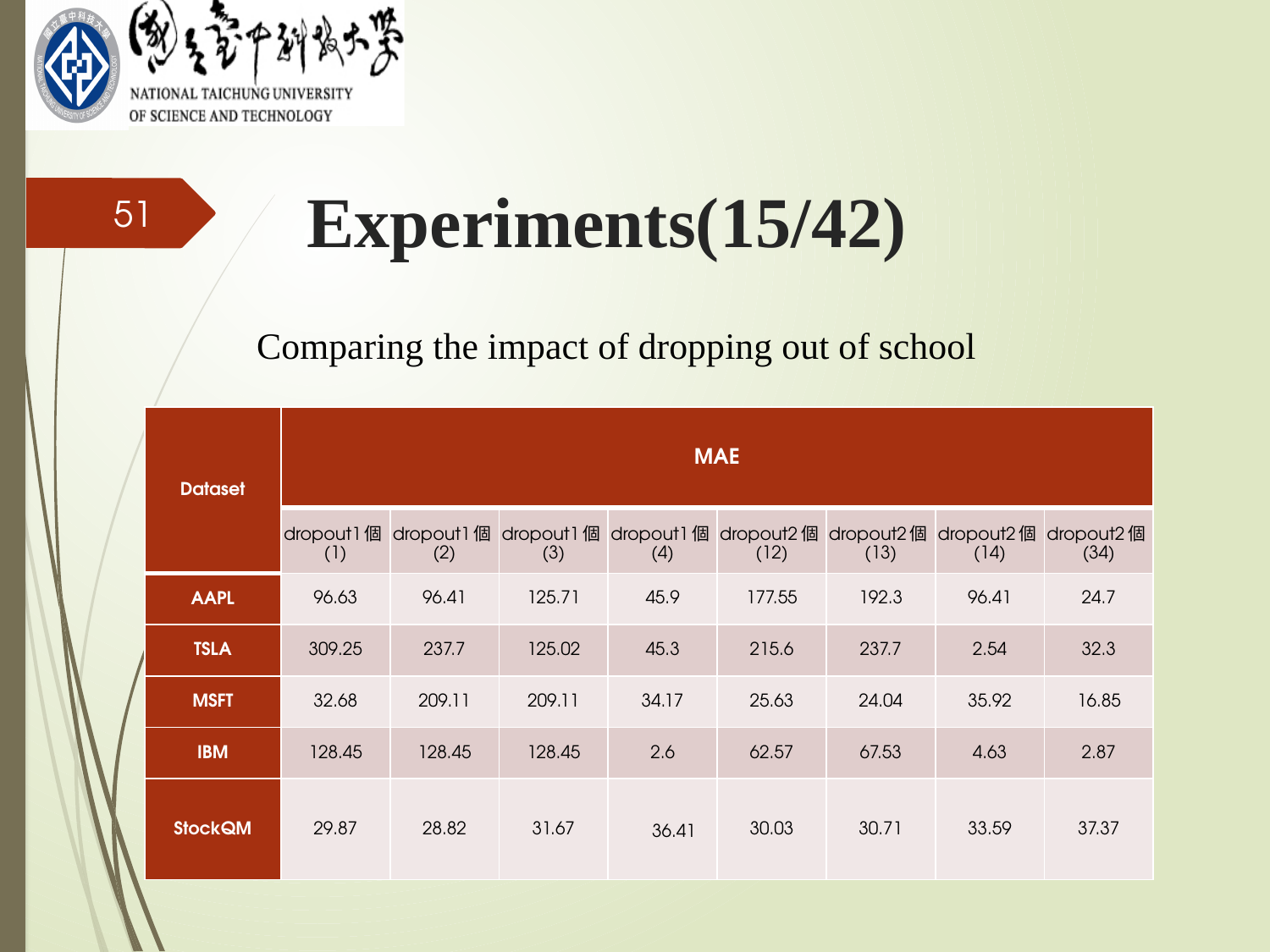

Experiments(15/42)
51
Comparing the impact of dropping out of school
| Dataset | MAE |  |  |  |  |  |  |  |
| --- | --- | --- | --- | --- | --- | --- | --- | --- |
|  | dropout1個(1) | dropout1個(2) | dropout1個(3) | dropout1個(4) | dropout2個(12) | dropout2個(13) | dropout2個(14) | dropout2個(34) |
| AAPL | 96.63 | 96.41 | 125.71 | 45.9 | 177.55 | 192.3 | 96.41 | 24.7 |
| TSLA | 309.25 | 237.7 | 125.02 | 45.3 | 215.6 | 237.7 | 2.54 | 32.3 |
| MSFT | 32.68 | 209.11 | 209.11 | 34.17 | 25.63 | 24.04 | 35.92 | 16.85 |
| IBM | 128.45 | 128.45 | 128.45 | 2.6 | 62.57 | 67.53 | 4.63 | 2.87 |
| StockQM | 29.87 | 28.82 | 31.67 | 36.41 | 30.03 | 30.71 | 33.59 | 37.37 |